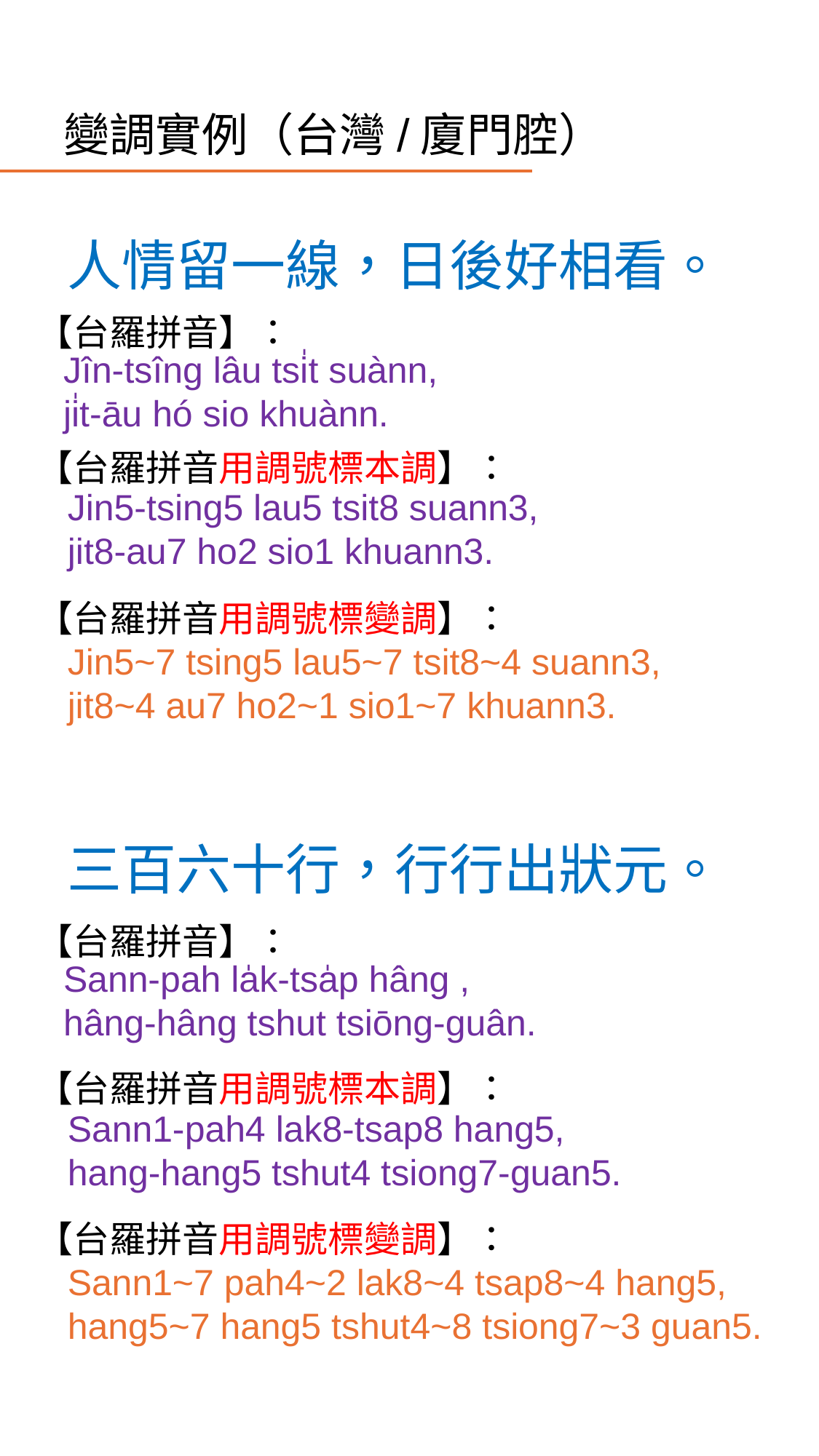

# 變調實例（台灣/廈門腔）
人情留一線，日後好相看。
【台羅拼音】：
Jîn-tsîng lâu tsi̍t suànn,
ji̍t-āu hó sio khuànn.
【台羅拼音用調號標本調】：
Jin5-tsing5 lau5 tsit8 suann3,
jit8-au7 ho2 sio1 khuann3.
【台羅拼音用調號標變調】：
Jin5~7 tsing5 lau5~7 tsit8~4 suann3,
jit8~4 au7 ho2~1 sio1~7 khuann3.
三百六十行，行行出狀元。
【台羅拼音】：
Sann-pah la̍k-tsa̍p hâng ,
hâng-hâng tshut tsiōng-guân.
【台羅拼音用調號標本調】：
Sann1-pah4 lak8-tsap8 hang5,
hang-hang5 tshut4 tsiong7-guan5.
【台羅拼音用調號標變調】：
Sann1~7 pah4~2 lak8~4 tsap8~4 hang5,
hang5~7 hang5 tshut4~8 tsiong7~3 guan5.